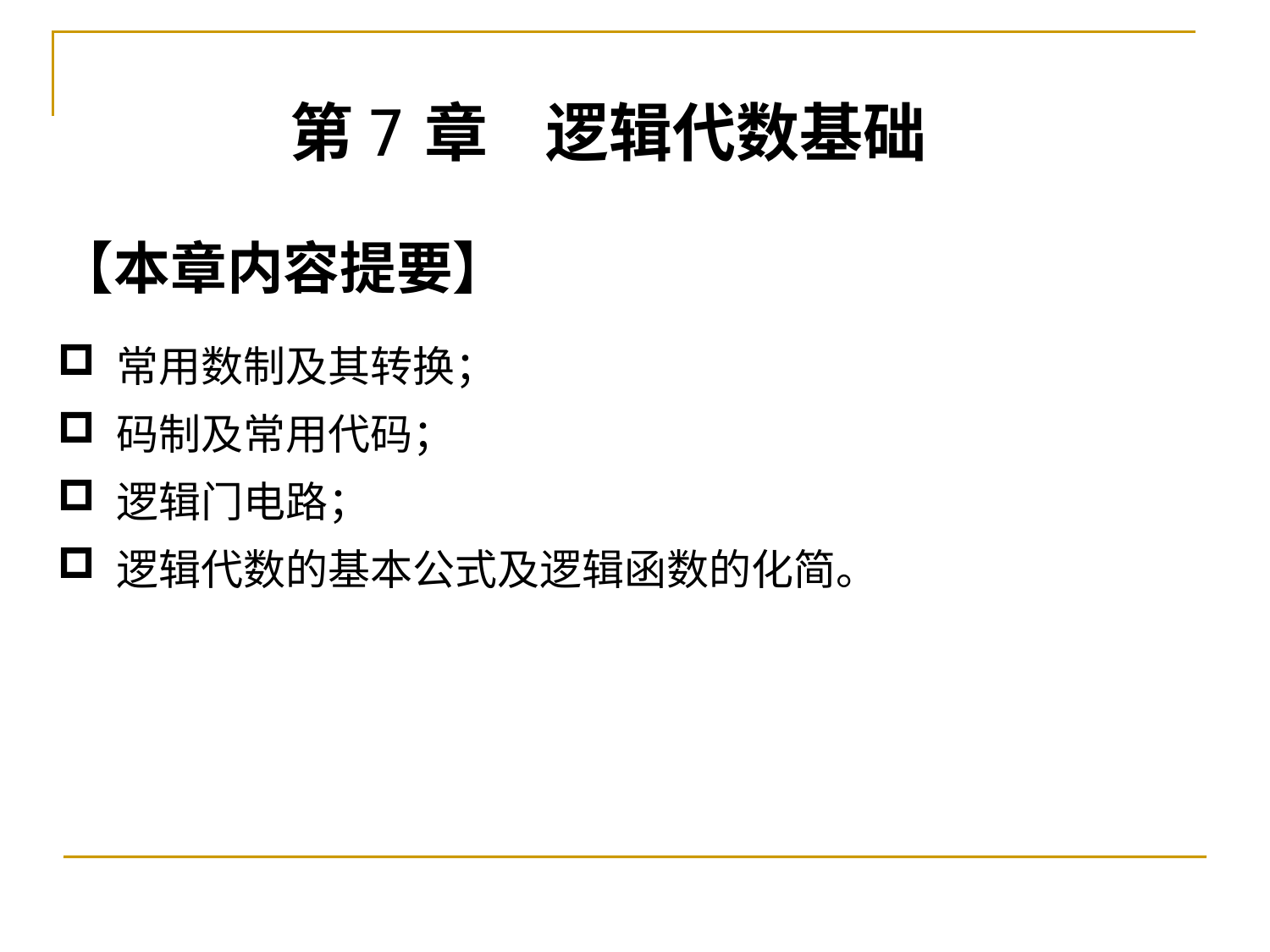

第7章    逻辑代数基础
【本章内容提要】
 常用数制及其转换；
 码制及常用代码；
 逻辑门电路；
 逻辑代数的基本公式及逻辑函数的化简。